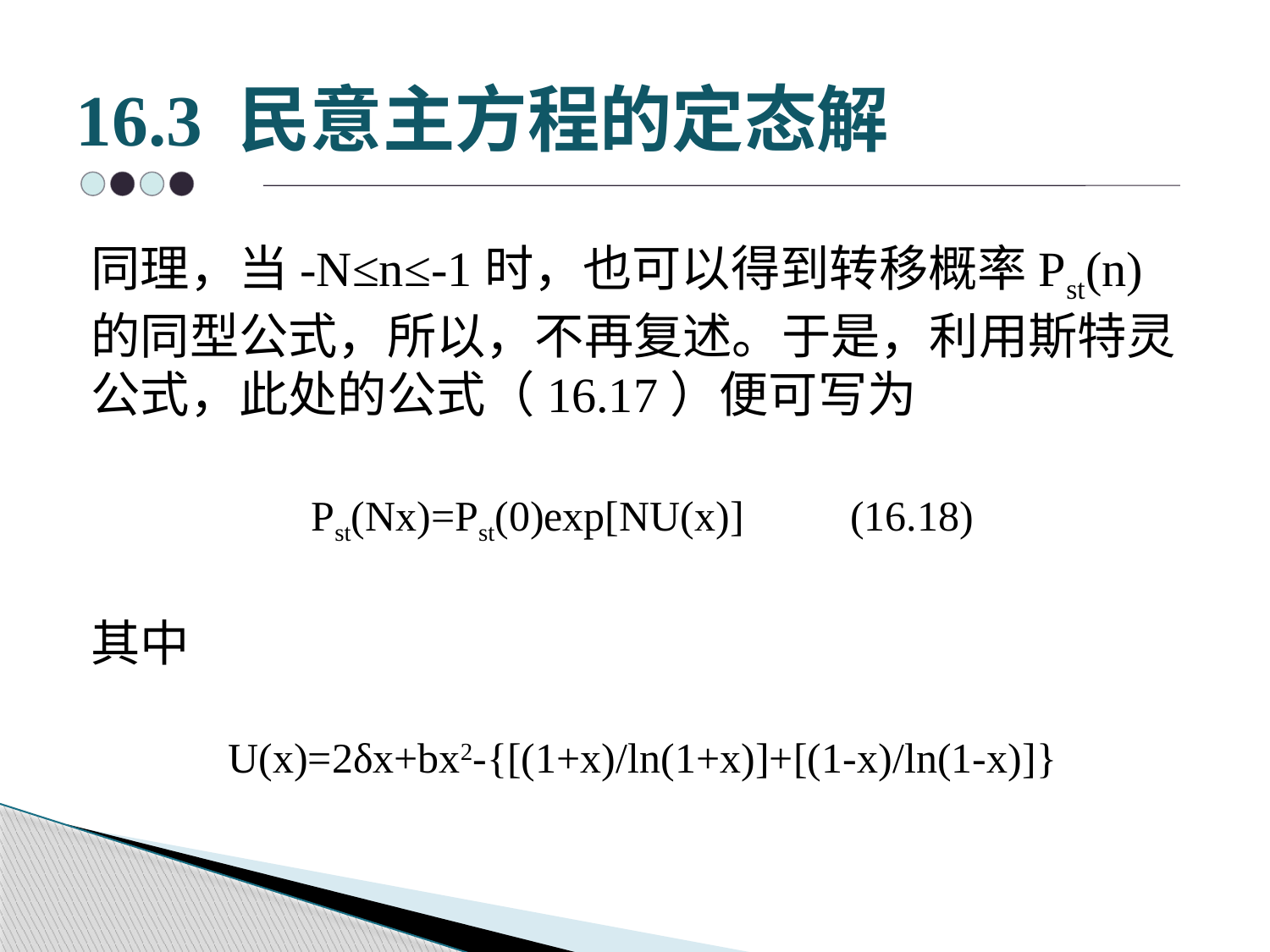

# 16.3 民意主方程的定态解

同理，当-N≤n≤-1时，也可以得到转移概率Pst(n)的同型公式，所以，不再复述。于是，利用斯特灵公式，此处的公式（16.17）便可写为

Pst(Nx)=Pst(0)exp[NU(x)]          (16.18)

其中

U(x)=2δx+bx2-{[(1+x)/ln(1+x)]+[(1-x)/ln(1-x)]}